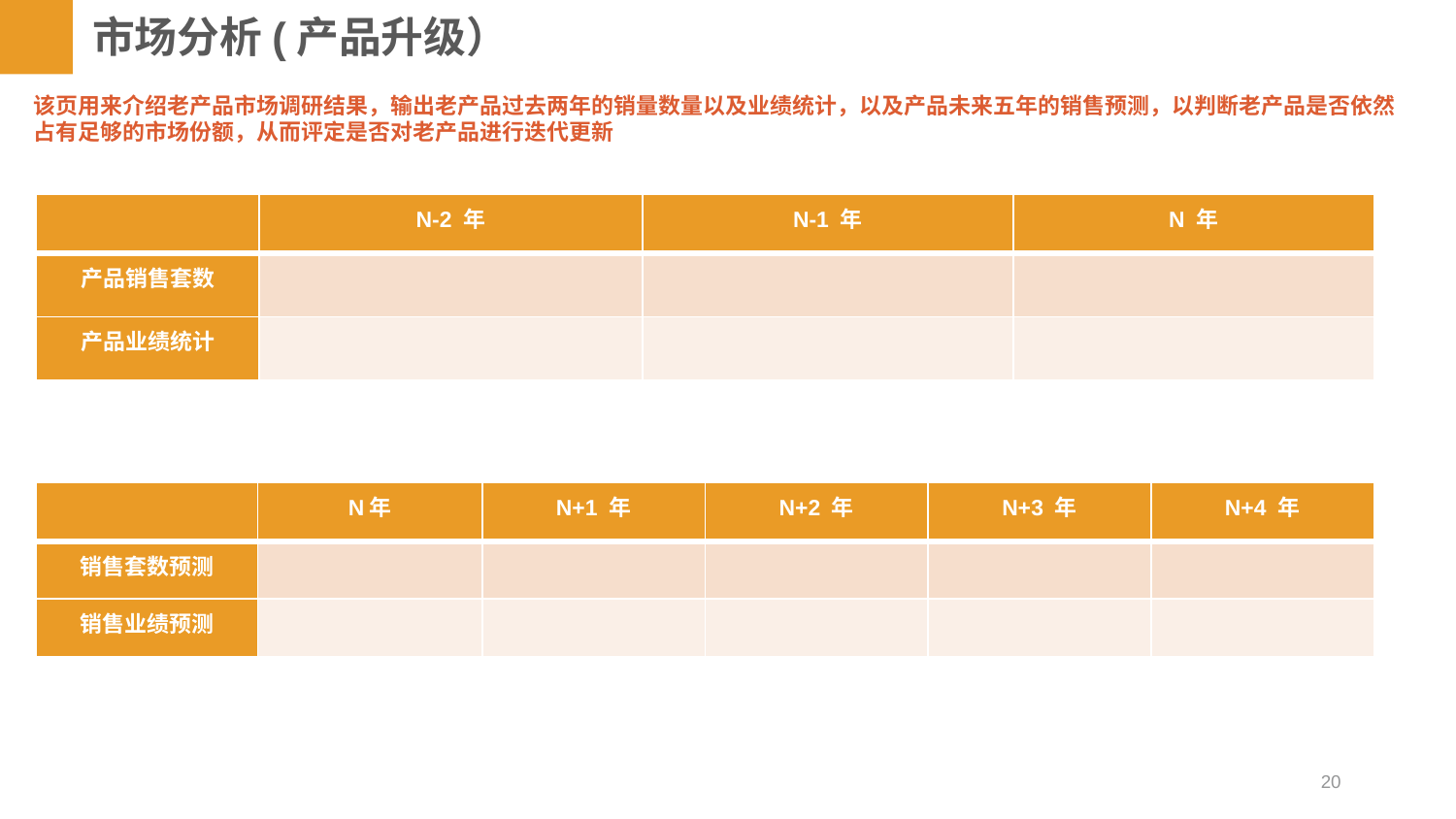

市场分析(产品升级）
该页用来介绍老产品市场调研结果，输出老产品过去两年的销量数量以及业绩统计，以及产品未来五年的销售预测，以判断老产品是否依然占有足够的市场份额，从而评定是否对老产品进行迭代更新
|  | N-2 年 | N-1 年 | N 年 |
| --- | --- | --- | --- |
| 产品销售套数 |  |  |  |
| 产品业绩统计 |  |  |  |
|  | N年 | N+1 年 | N+2 年 | N+3 年 | N+4 年 |
| --- | --- | --- | --- | --- | --- |
| 销售套数预测 |  |  |  |  |  |
| 销售业绩预测 |  |  |  |  |  |
20